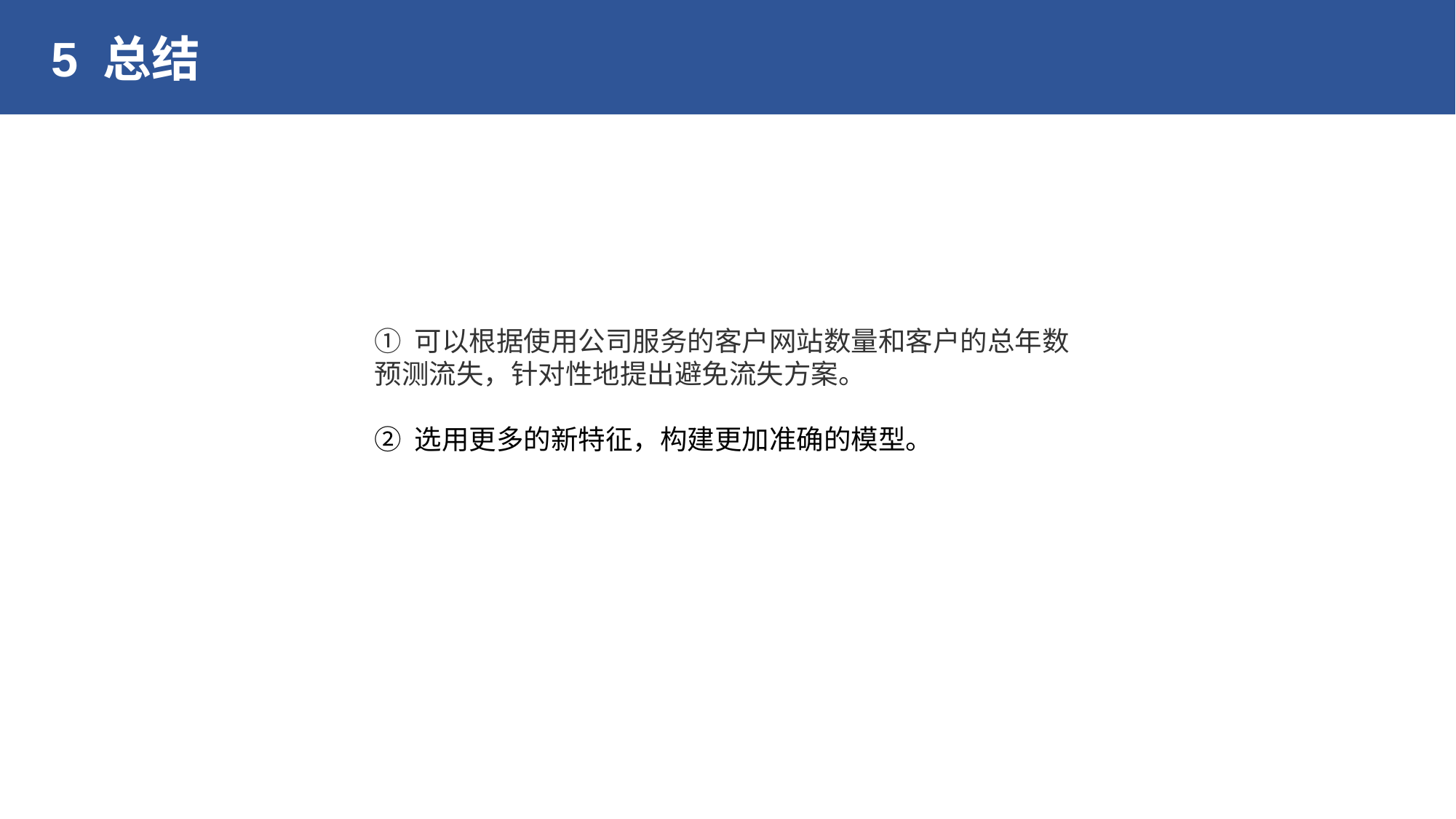

5 总结
① 可以根据使用公司服务的客户网站数量和客户的总年数预测流失，针对性地提出避免流失方案。

② 选用更多的新特征，构建更加准确的模型。